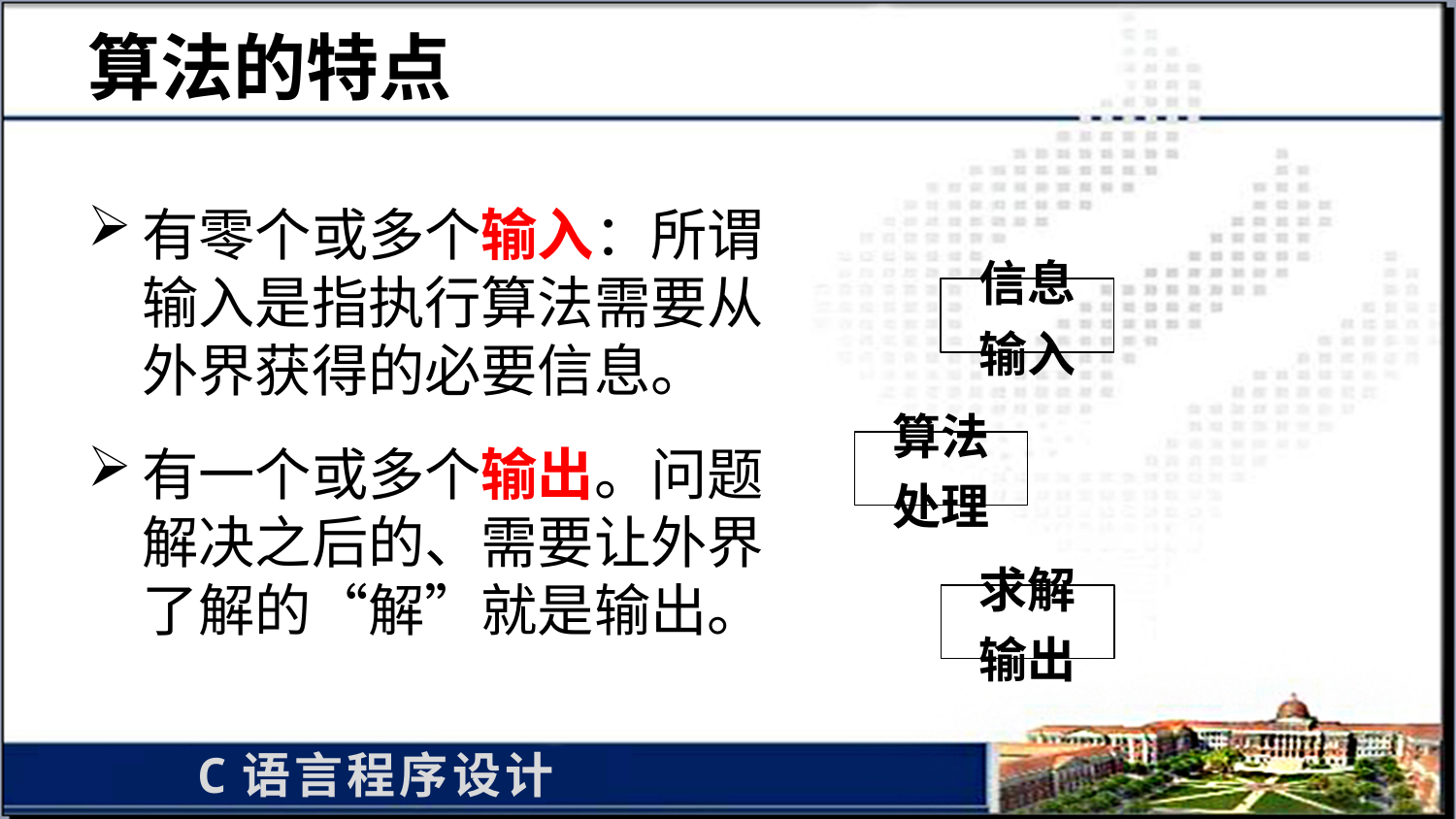

# 算法的特点
信息输入
算法处理
求解输出
有零个或多个输入：所谓输入是指执行算法需要从外界获得的必要信息。
有一个或多个输出。问题解决之后的、需要让外界了解的“解”就是输出。